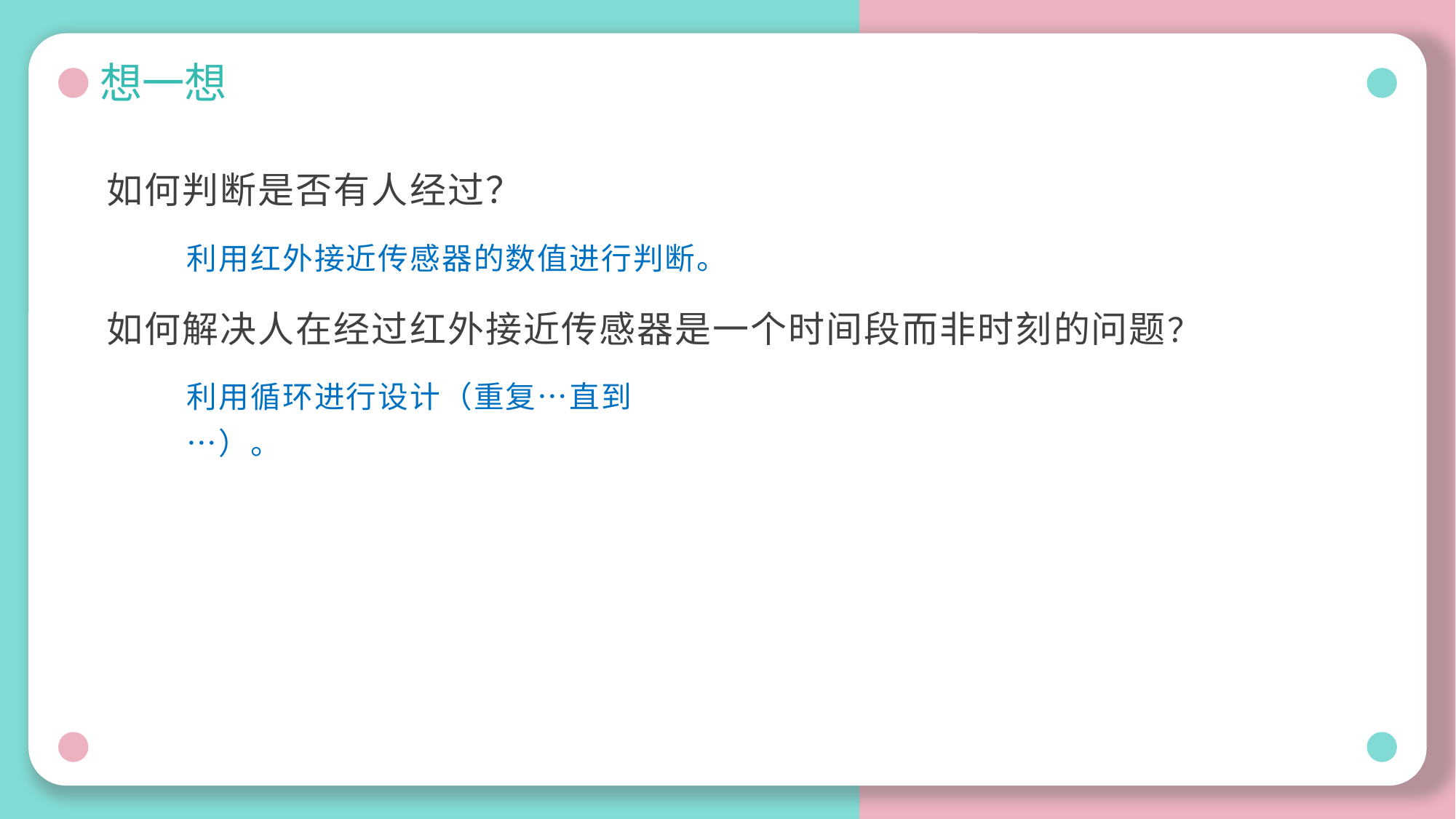

# 想一想
如何判断是否有人经过？

如何解决人在经过红外接近传感器是一个时间段而非时刻的问题？

利用红外接近传感器的数值进行判断。
利用循环进行设计（重复…直到…）。